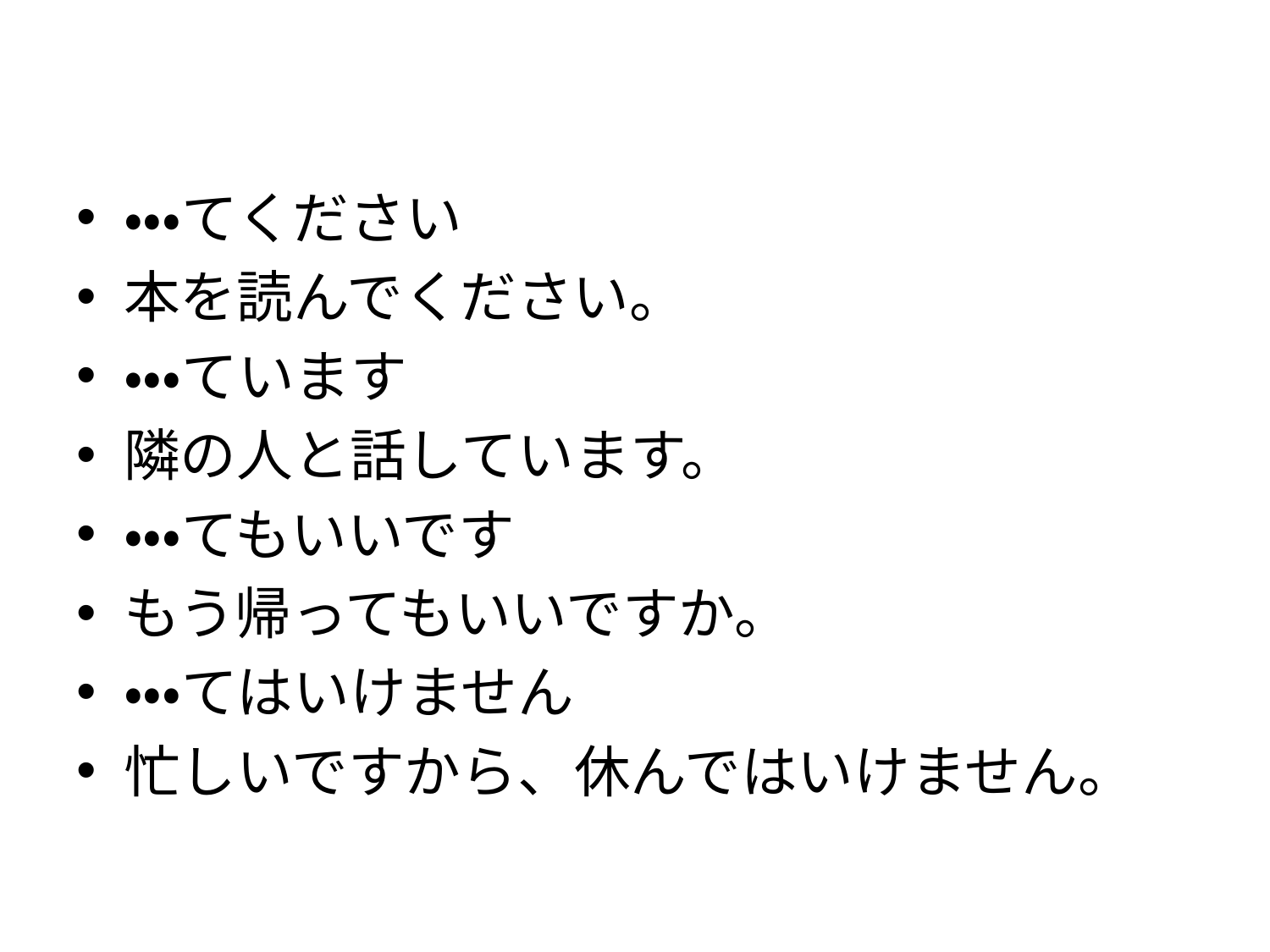

#
・・・てください
本を読んでください。
・・・ています
隣の人と話しています。
・・・てもいいです
もう帰ってもいいですか。
・・・てはいけません
忙しいですから、休んではいけません。